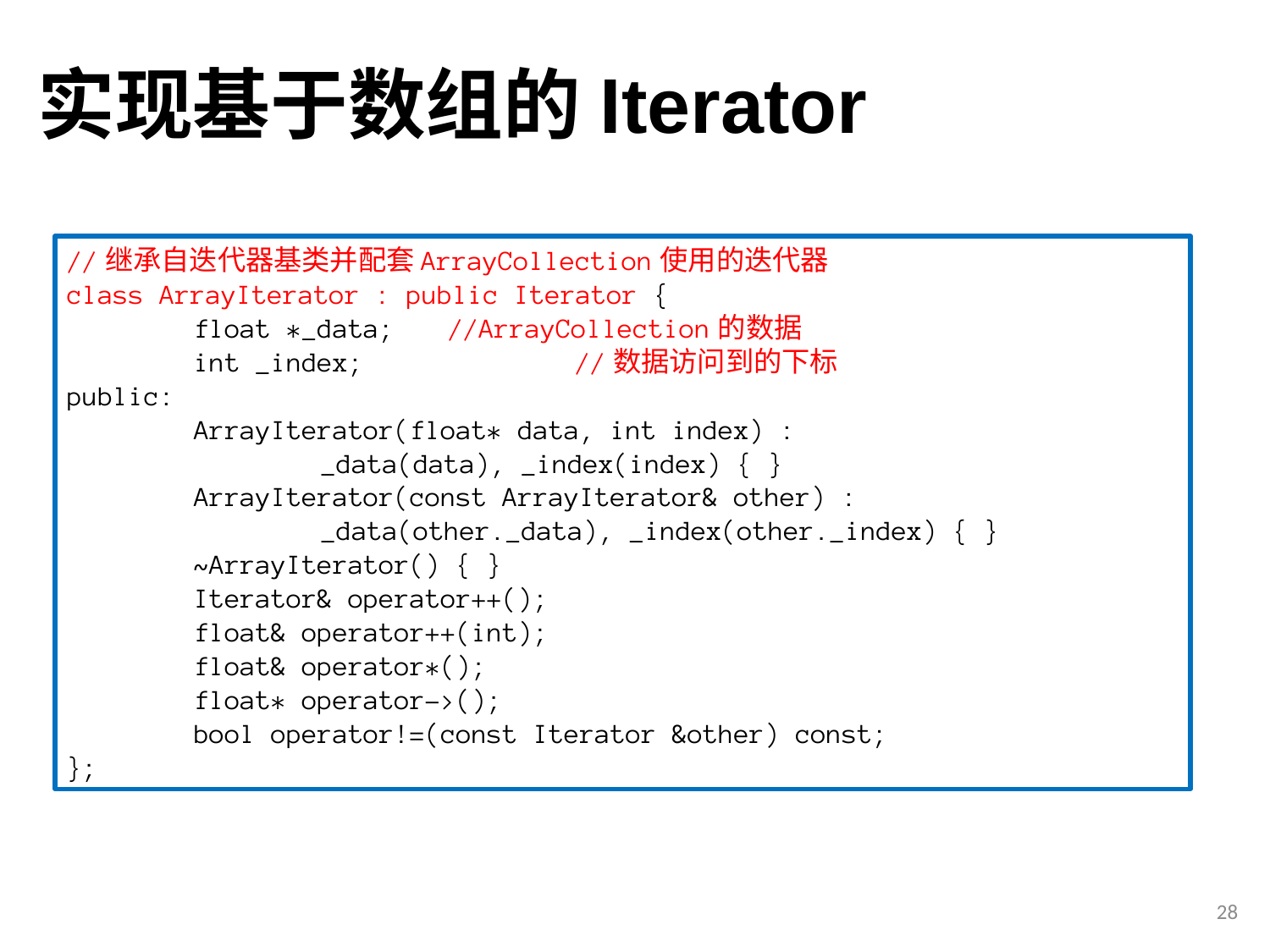

# 实现基于数组的Iterator
//继承自迭代器基类并配套ArrayCollection使用的迭代器
class ArrayIterator : public Iterator {
	float *_data;	//ArrayCollection的数据
	int _index;		//数据访问到的下标
public:
	ArrayIterator(float* data, int index) :
		_data(data), _index(index) { }
	ArrayIterator(const ArrayIterator& other) :
		_data(other._data), _index(other._index) { }
	~ArrayIterator() { }
	Iterator& operator++();
	float& operator++(int);
	float& operator*();
	float* operator->();
	bool operator!=(const Iterator &other) const;
};
28